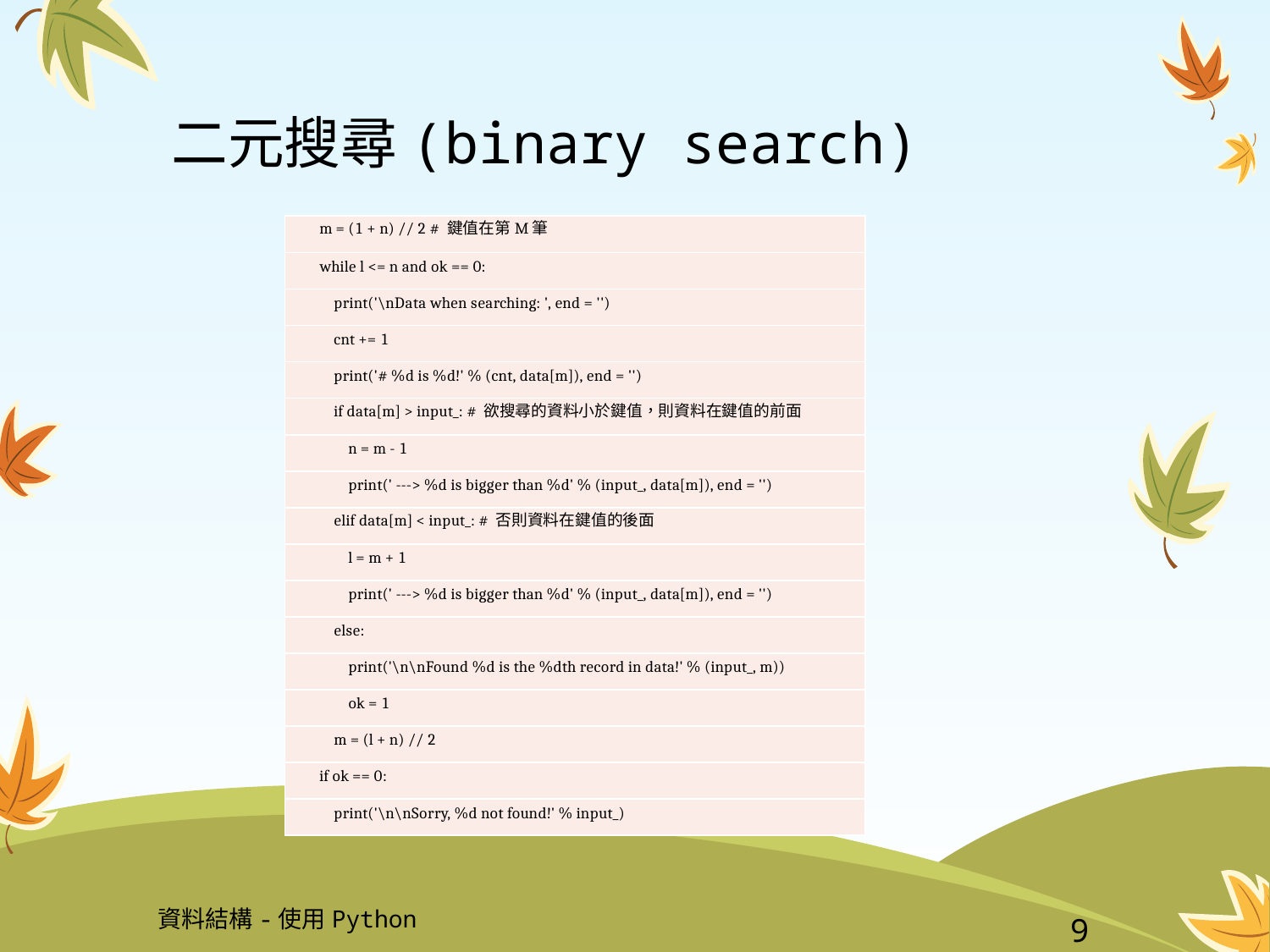

# 二元搜尋(binary search)
| m = (1 + n) // 2 # 鍵值在第M筆 |
| --- |
| while l <= n and ok == 0: |
| print('\nData when searching: ', end = '') |
| cnt += 1 |
| print('# %d is %d!' % (cnt, data[m]), end = '') |
| if data[m] > input\_: # 欲搜尋的資料小於鍵值，則資料在鍵值的前面 |
| n = m - 1 |
| print(' ---> %d is bigger than %d' % (input\_, data[m]), end = '') |
| elif data[m] < input\_: # 否則資料在鍵值的後面 |
| l = m + 1 |
| print(' ---> %d is bigger than %d' % (input\_, data[m]), end = '') |
| else: |
| print('\n\nFound %d is the %dth record in data!' % (input\_, m)) |
| ok = 1 |
| m = (l + n) // 2 |
| if ok == 0: |
| print('\n\nSorry, %d not found!' % input\_) |
資料結構-使用Python
9